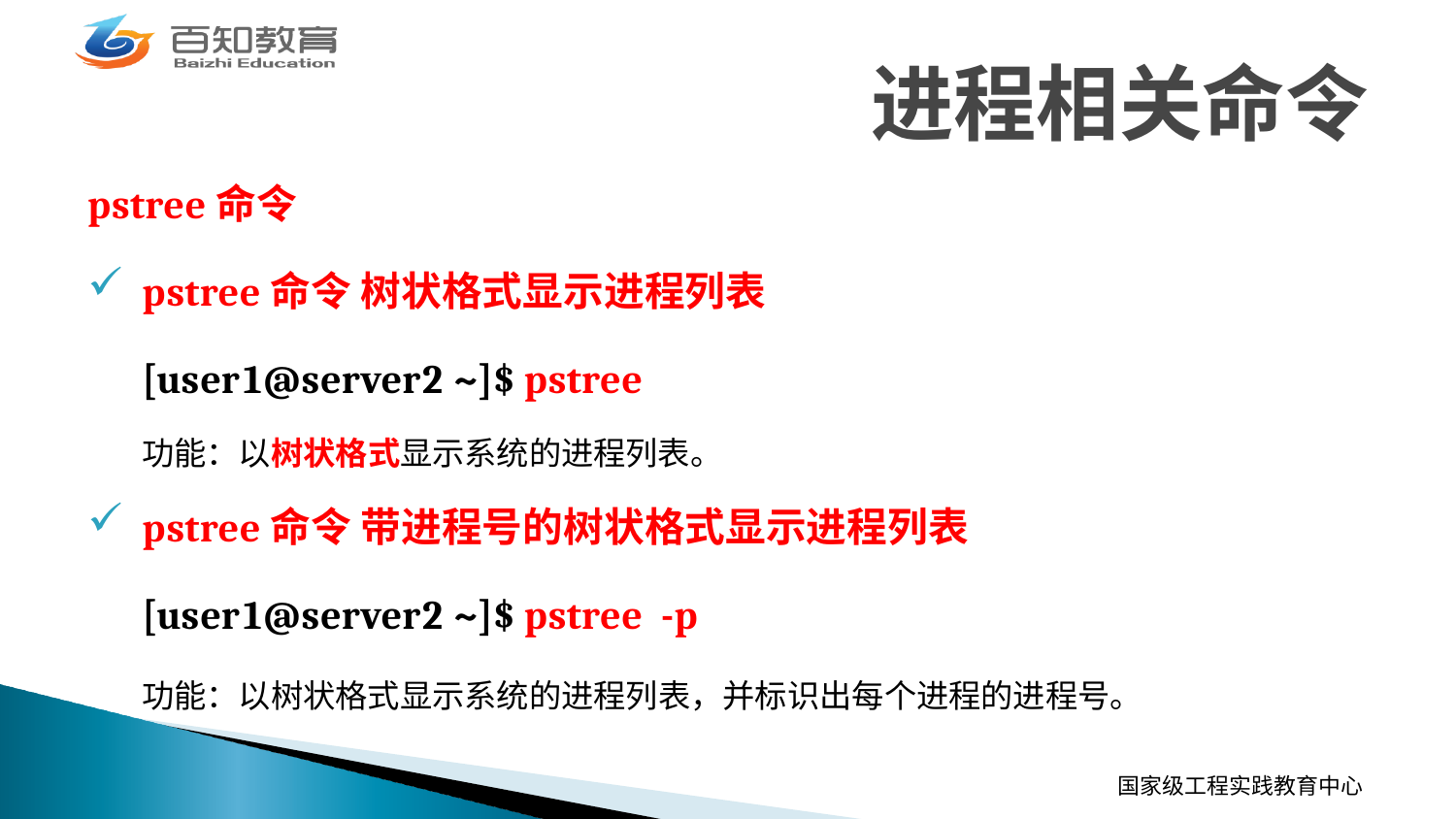

# 进程相关命令
pstree命令

pstree命令 树状格式显示进程列表

	[user1@server2 ~]$ pstree

	功能：以树状格式显示系统的进程列表。

pstree命令 带进程号的树状格式显示进程列表

	[user1@server2 ~]$ pstree  -p

	功能：以树状格式显示系统的进程列表，并标识出每个进程的进程号。

国家级工程实践教育中心